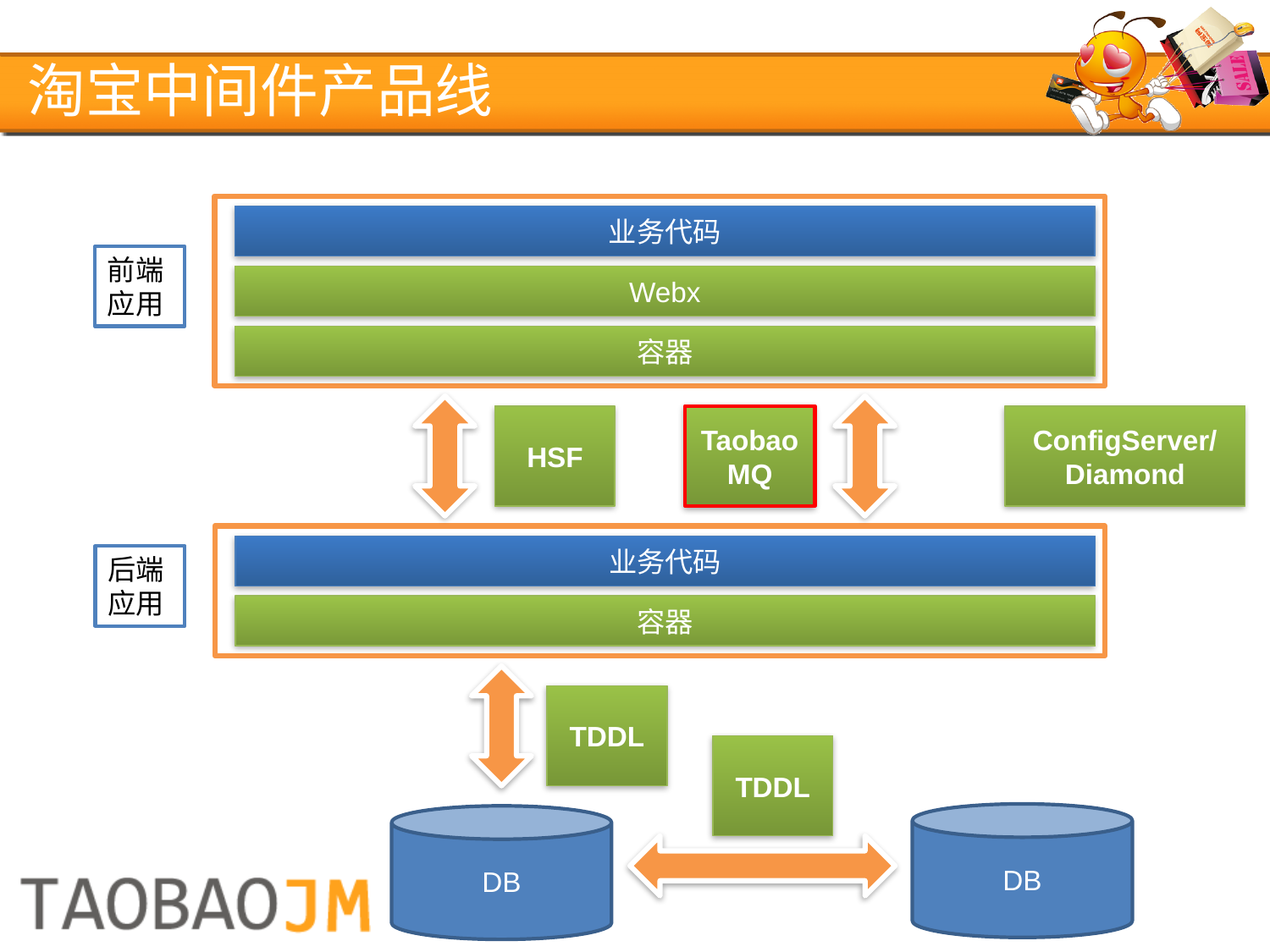

# 淘宝中间件产品线

业务代码
前端
应用
Webx
容器

HSF
Taobao
MQ
ConfigServer/
Diamond

业务代码
后端应用
容器

TDDL

TDDL
DB
DB